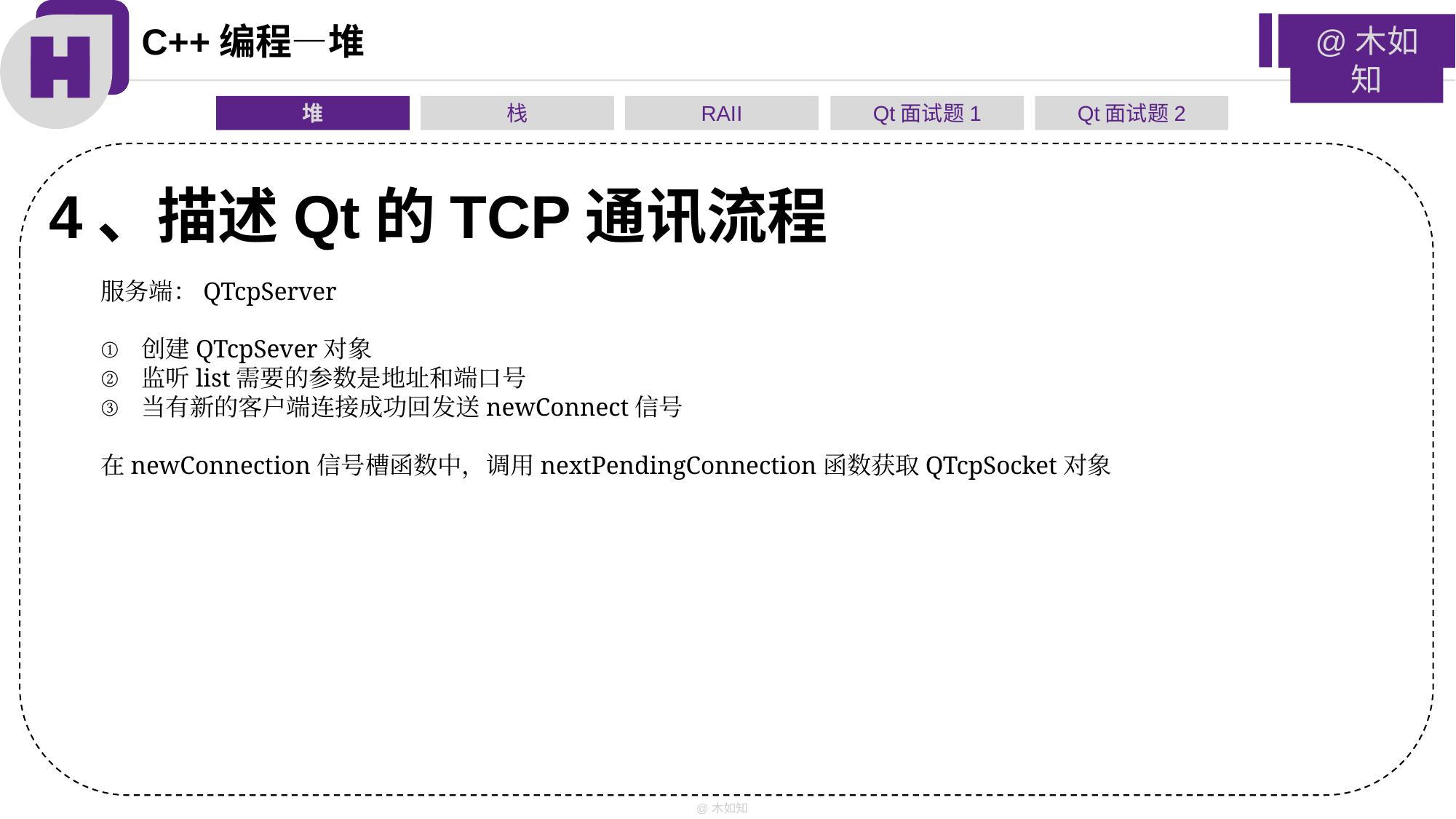

C++编程—堆

@木如知
堆
栈
Qt面试题1
RAII
Qt面试题2

4、描述Qt的TCP通讯流程
服务端：QTcpServer

创建QTcpSever对象
监听list需要的参数是地址和端口号
当有新的客户端连接成功回发送newConnect信号

在newConnection信号槽函数中，调用nextPendingConnection函数获取QTcpSocket对象

@木如知